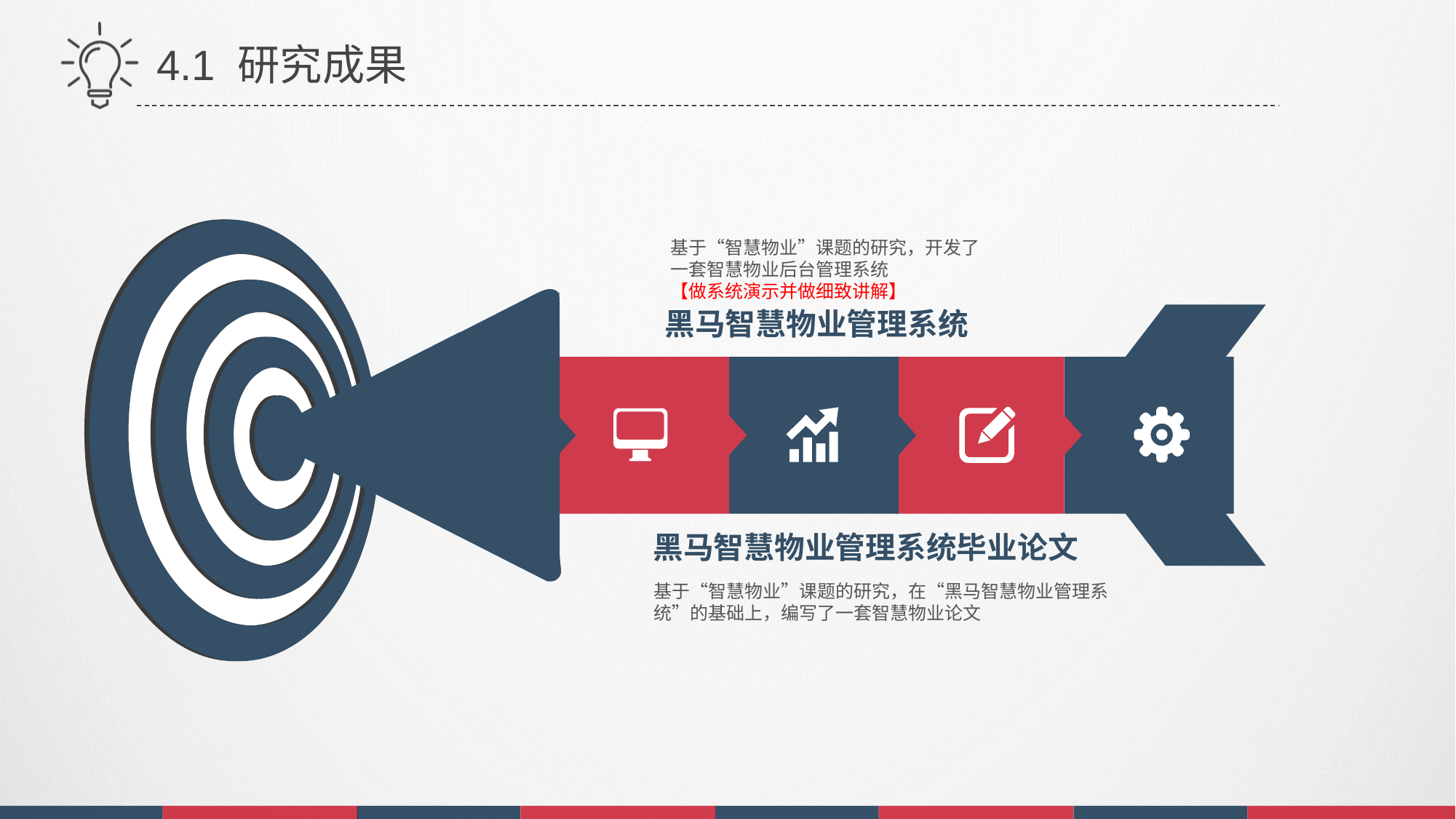

4.1 研究成果

基于“智慧物业”课题的研究，开发了一套智慧物业后台管理系统
【做系统演示并做细致讲解】

黑马智慧物业管理系统

黑马智慧物业管理系统毕业论文
基于“智慧物业”课题的研究，在“黑马智慧物业管理系统”的基础上，编写了一套智慧物业论文